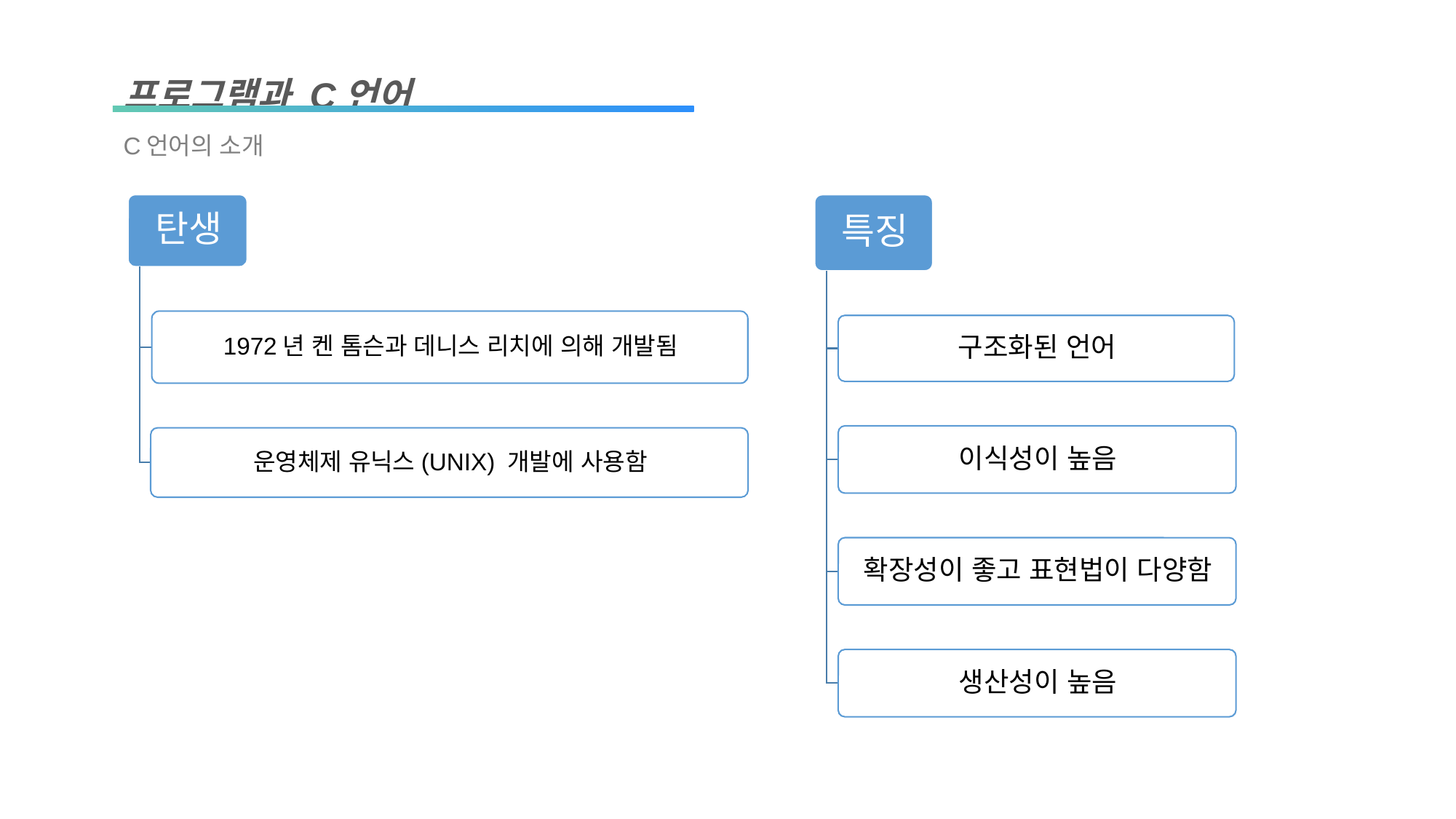

프로그램과 C언어
C언어의 소개

탄생
1972년 켄 톰슨과 데니스 리치에 의해 개발됨
운영체제 유닉스(UNIX) 개발에 사용함
특징
구조화된 언어
이식성이 높음
확장성이 좋고 표현법이 다양함
생산성이 높음